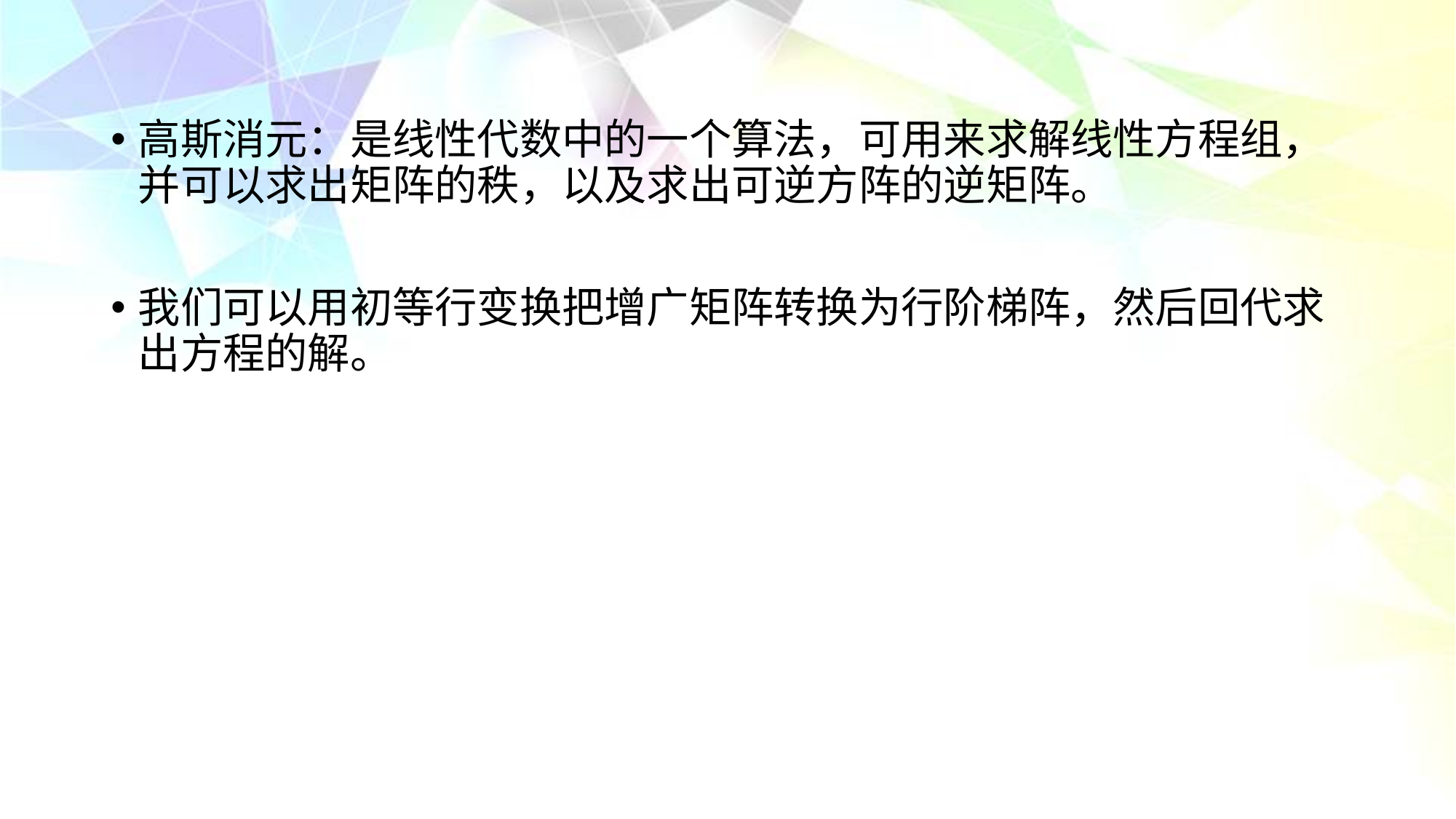

高斯消元：是线性代数中的一个算法，可用来求解线性方程组，并可以求出矩阵的秩，以及求出可逆方阵的逆矩阵。

我们可以用初等行变换把增广矩阵转换为行阶梯阵，然后回代求出方程的解。